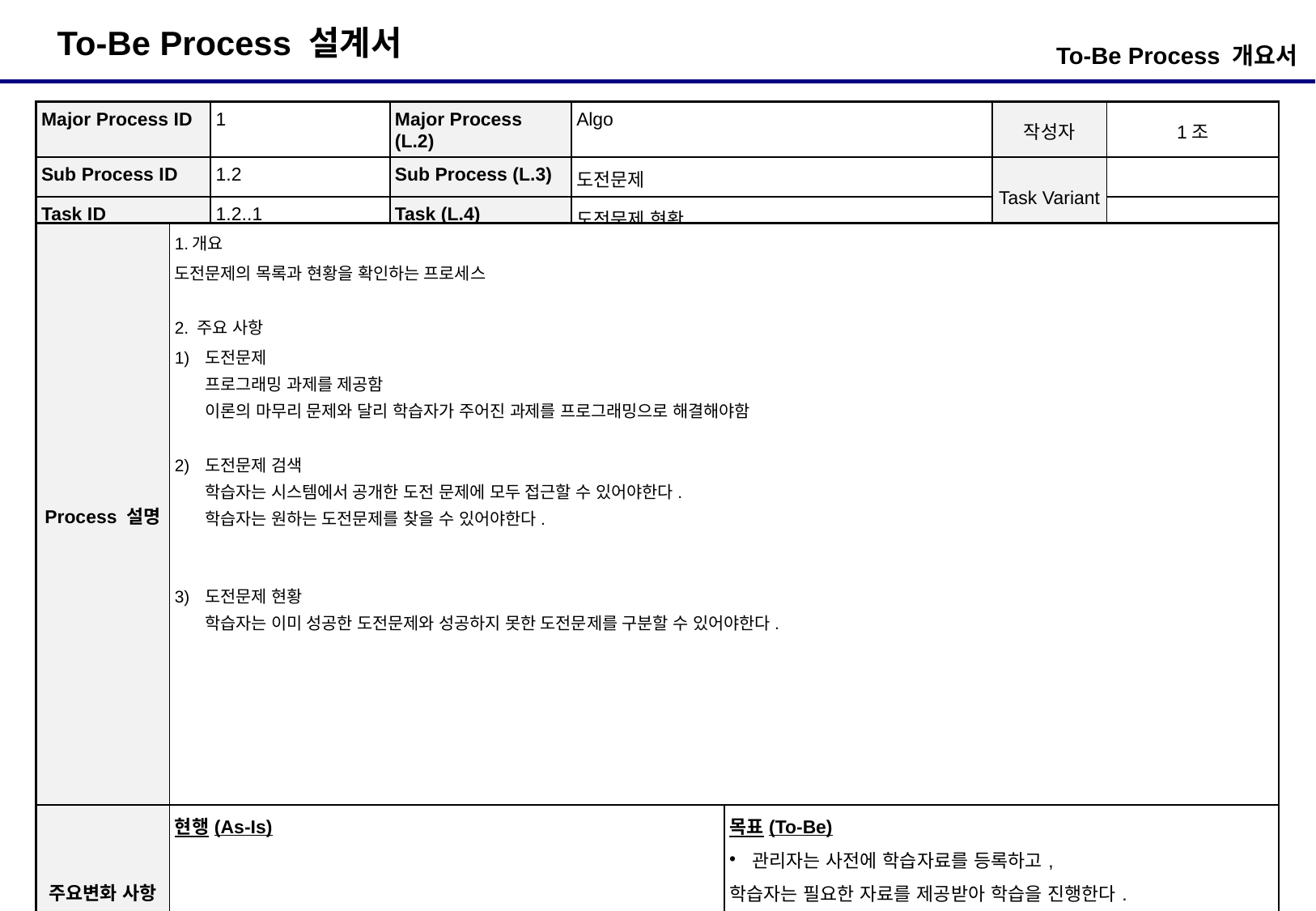

To-Be Process 개요서
| Major Process ID | 1 | Major Process (L.2) | Algo | 작성자 | 1조 |
| --- | --- | --- | --- | --- | --- |
| Sub Process ID | 1.2 | Sub Process (L.3) | 도전문제 | Task Variant |  |
| Task ID | 1.2..1 | Task (L.4) | 도전문제 현황 |  |  |
| Process 설명 | 1.개요 도전문제의 목록과 현황을 확인하는 프로세스 2. 주요 사항 도전문제 프로그래밍 과제를 제공함 이론의 마무리 문제와 달리 학습자가 주어진 과제를 프로그래밍으로 해결해야함 도전문제 검색 학습자는 시스템에서 공개한 도전 문제에 모두 접근할 수 있어야한다. 학습자는 원하는 도전문제를 찾을 수 있어야한다. 도전문제 현황 학습자는 이미 성공한 도전문제와 성공하지 못한 도전문제를 구분할 수 있어야한다. |  |
| --- | --- | --- |
| 주요변화 사항 | 현행(As-Is) | 목표(To-Be) 관리자는 사전에 학습자료를 등록하고, 학습자는 필요한 자료를 제공받아 학습을 진행한다. |